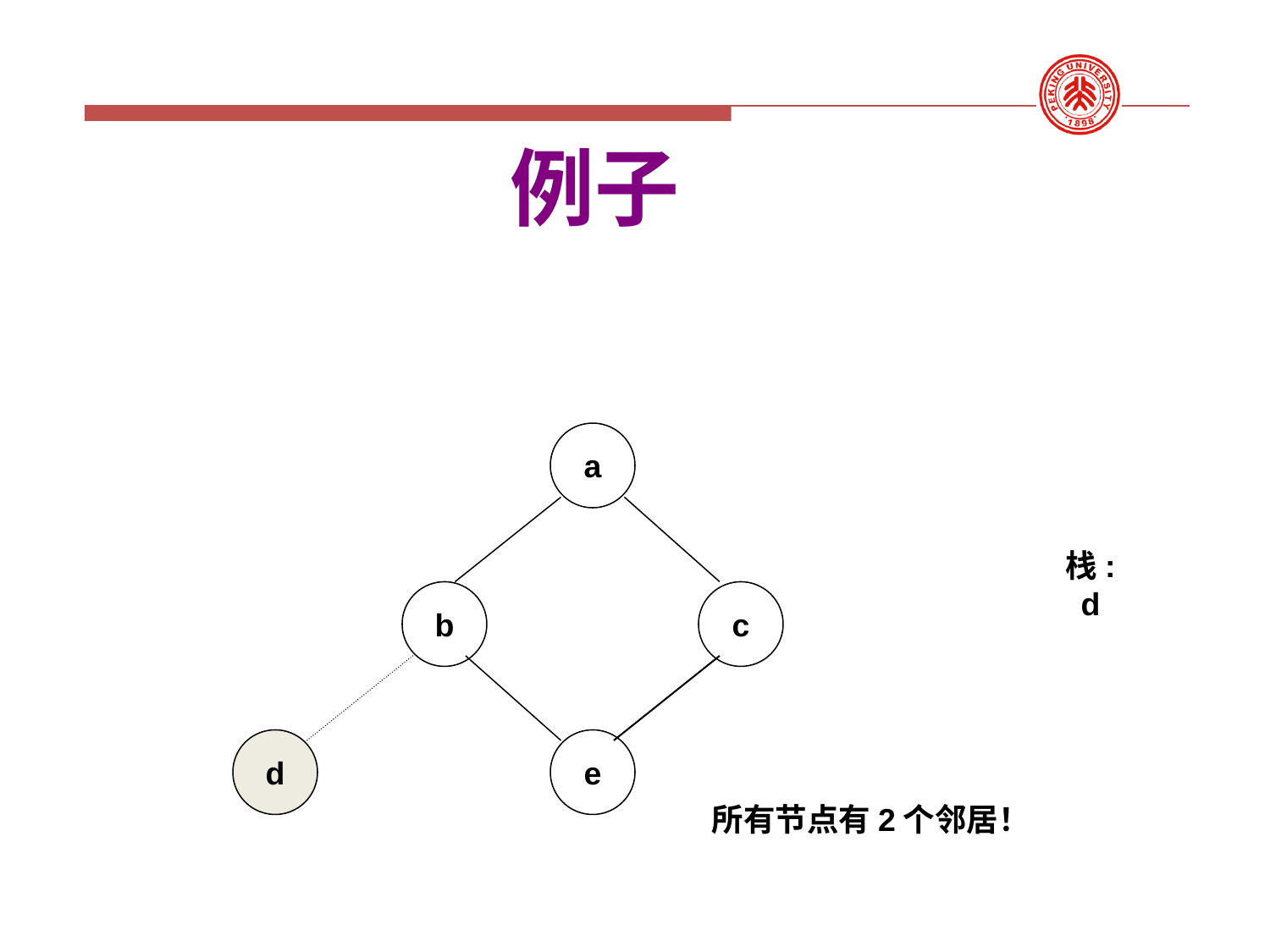

例子
a

栈:
d

b
c

d
e
所有节点有2个邻居！